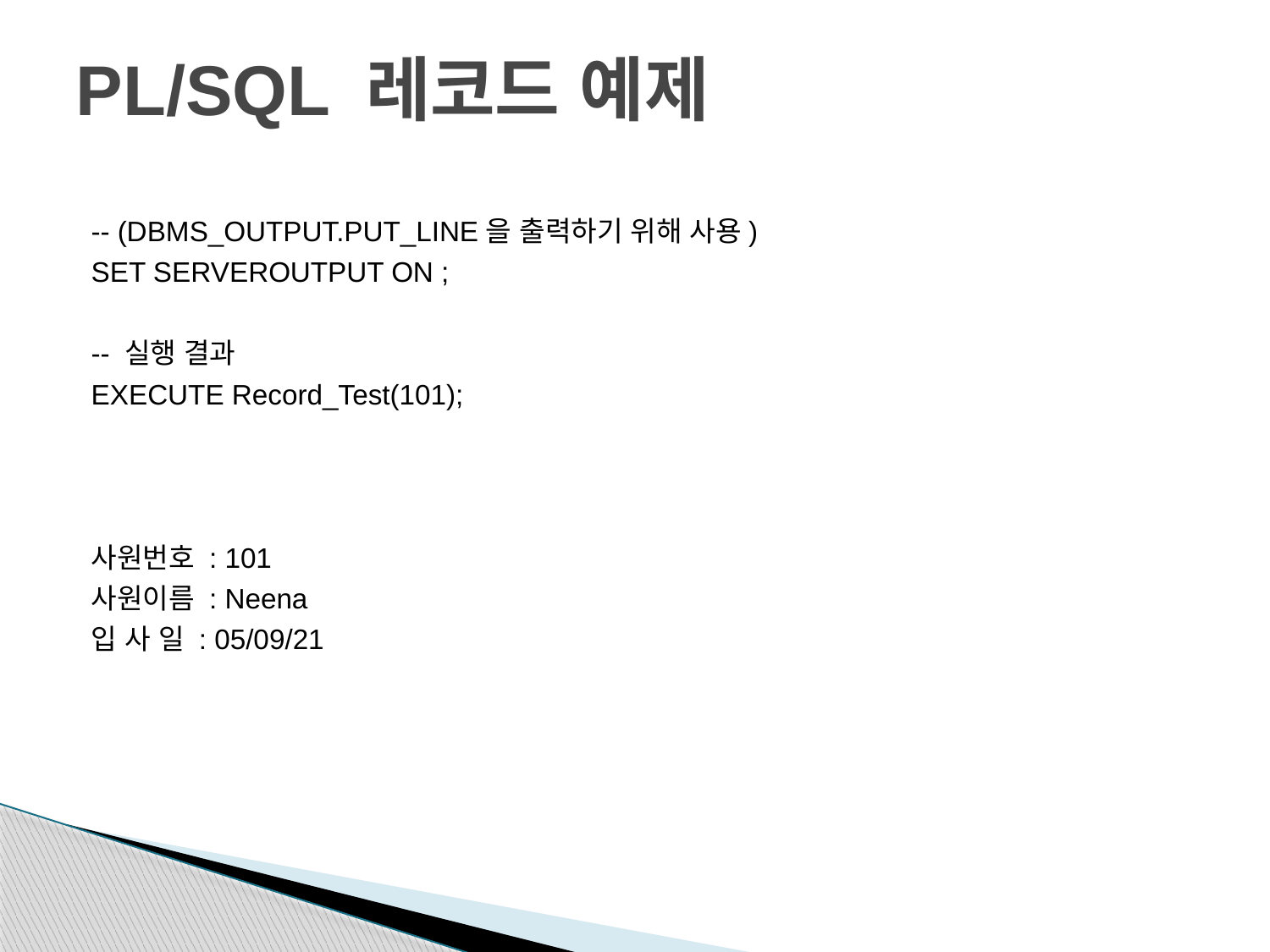

# PL/SQL 레코드 예제

-- (DBMS_OUTPUT.PUT_LINE을 출력하기 위해 사용)
SET SERVEROUTPUT ON ;

-- 실행 결과
EXECUTE Record_Test(101);

사원번호 : 101
사원이름 : Neena
입 사 일 : 05/09/21